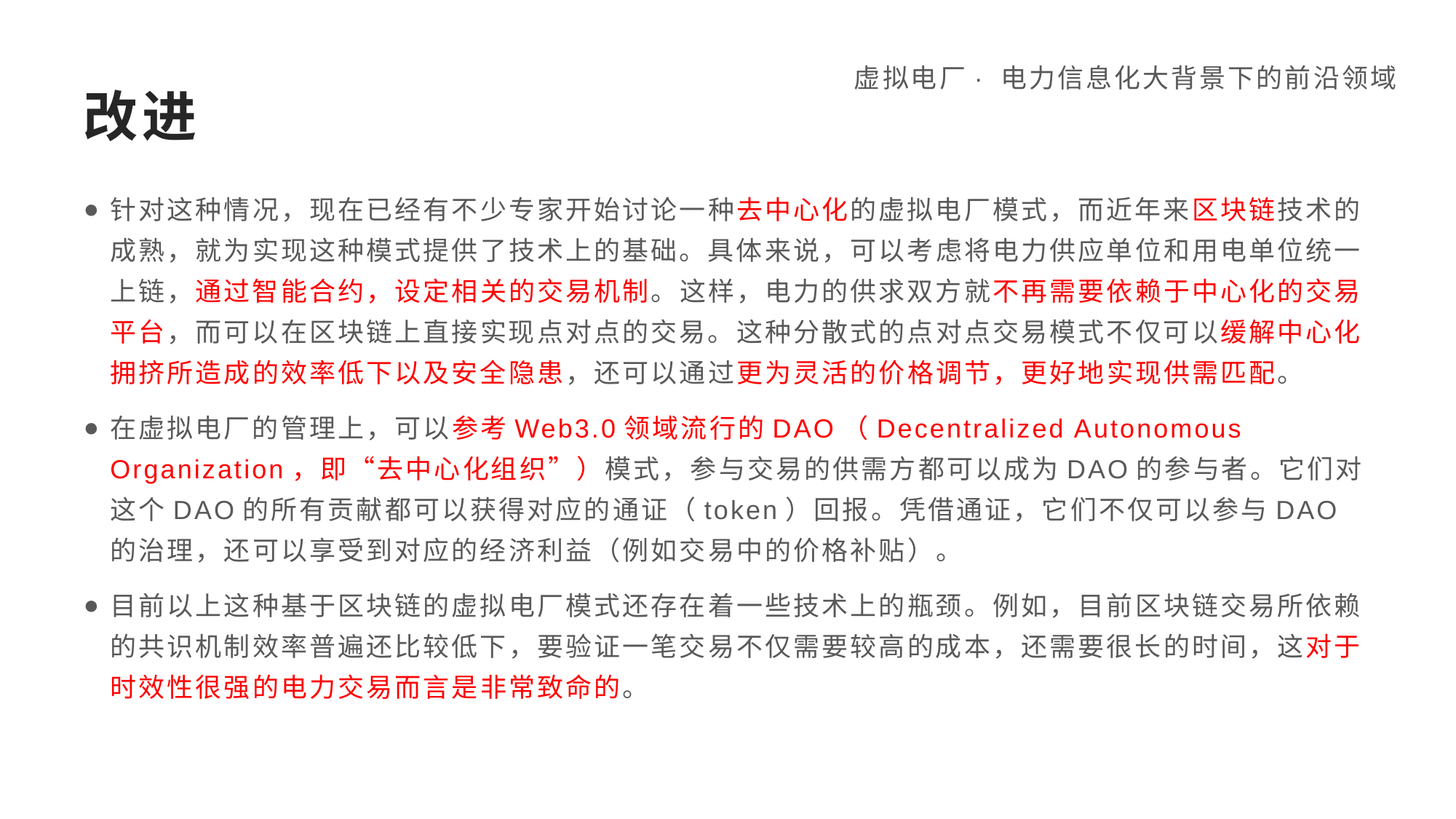

虚拟电厂· 电力信息化大背景下的前沿领域
# 改进
针对这种情况，现在已经有不少专家开始讨论一种去中心化的虚拟电厂模式，而近年来区块链技术的成熟，就为实现这种模式提供了技术上的基础。具体来说，可以考虑将电力供应单位和用电单位统一上链，通过智能合约，设定相关的交易机制。这样，电力的供求双方就不再需要依赖于中心化的交易平台，而可以在区块链上直接实现点对点的交易。这种分散式的点对点交易模式不仅可以缓解中心化拥挤所造成的效率低下以及安全隐患，还可以通过更为灵活的价格调节，更好地实现供需匹配。
在虚拟电厂的管理上，可以参考Web3.0领域流行的DAO（Decentralized Autonomous Organization，即“去中心化组织”）模式，参与交易的供需方都可以成为DAO的参与者。它们对这个DAO的所有贡献都可以获得对应的通证（token）回报。凭借通证，它们不仅可以参与DAO的治理，还可以享受到对应的经济利益（例如交易中的价格补贴）。
目前以上这种基于区块链的虚拟电厂模式还存在着一些技术上的瓶颈。例如，目前区块链交易所依赖的共识机制效率普遍还比较低下，要验证一笔交易不仅需要较高的成本，还需要很长的时间，这对于时效性很强的电力交易而言是非常致命的。